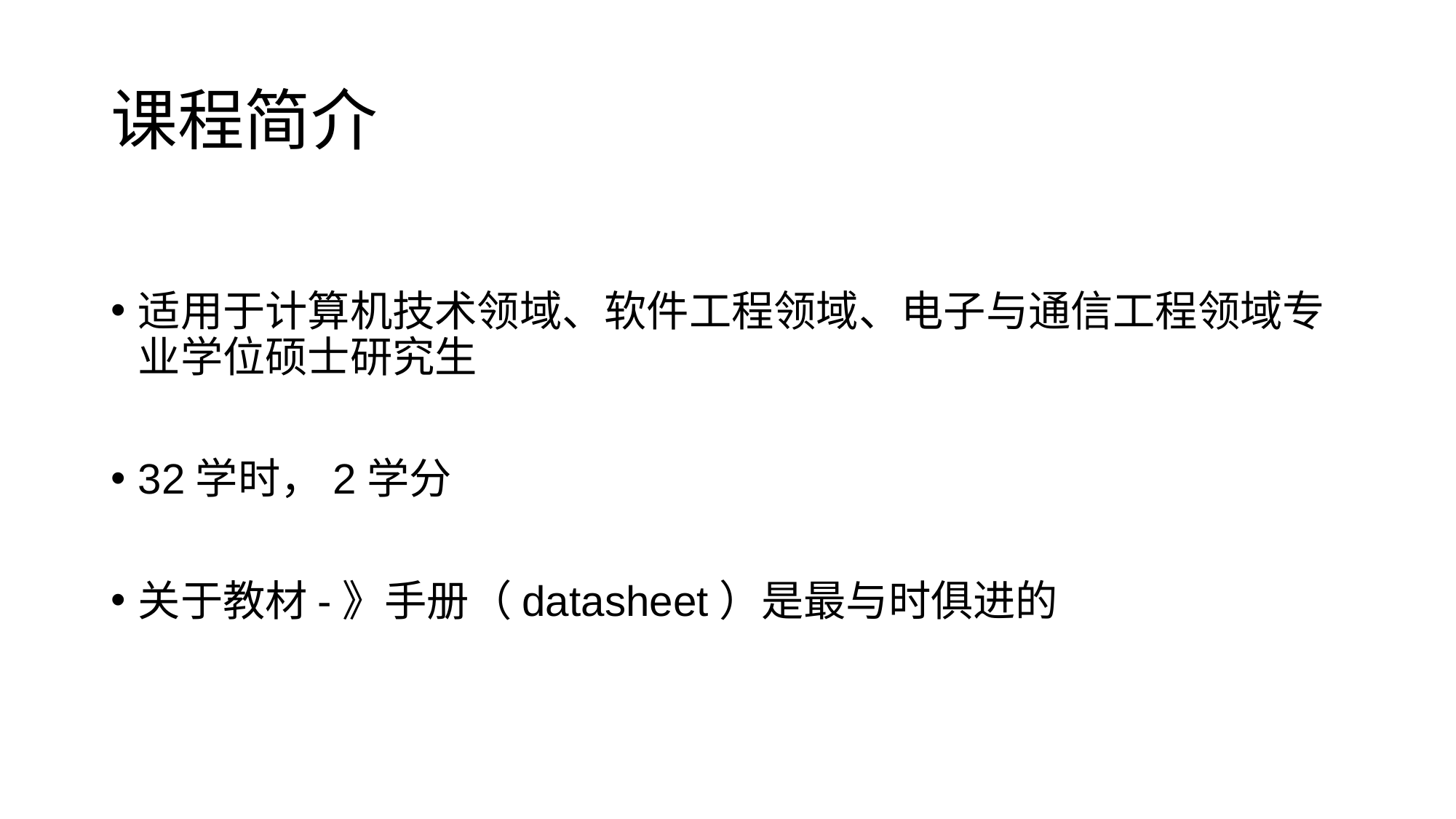

# 课程简介

适用于计算机技术领域、软件工程领域、电子与通信工程领域专业学位硕士研究生

32学时，2学分

关于教材-》手册（datasheet）是最与时俱进的